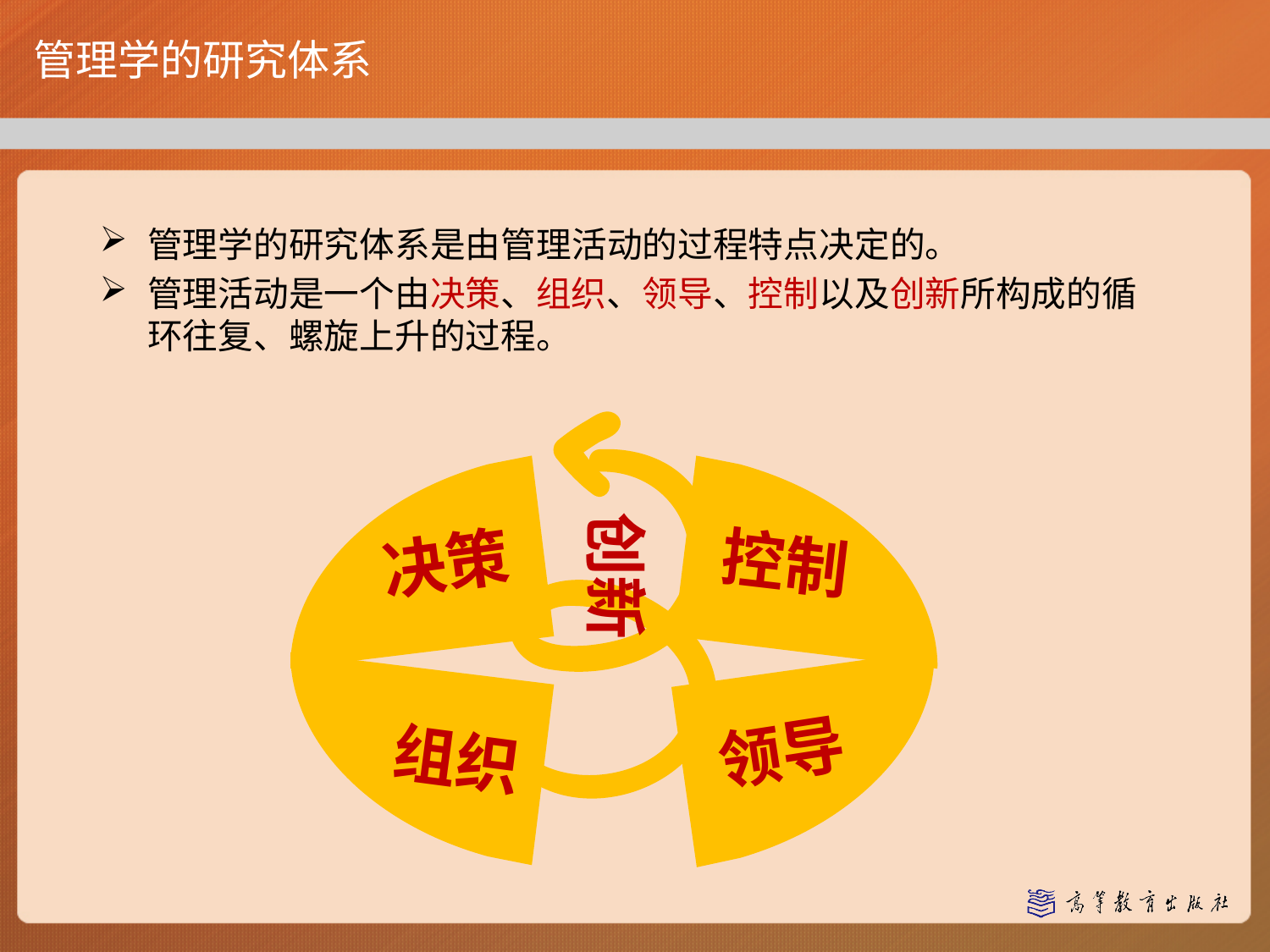

# 管理学的研究体系
管理学的研究体系是由管理活动的过程特点决定的。
管理活动是一个由决策、组织、领导、控制以及创新所构成的循环往复、螺旋上升的过程。

创新
决策
控制

领导
组织